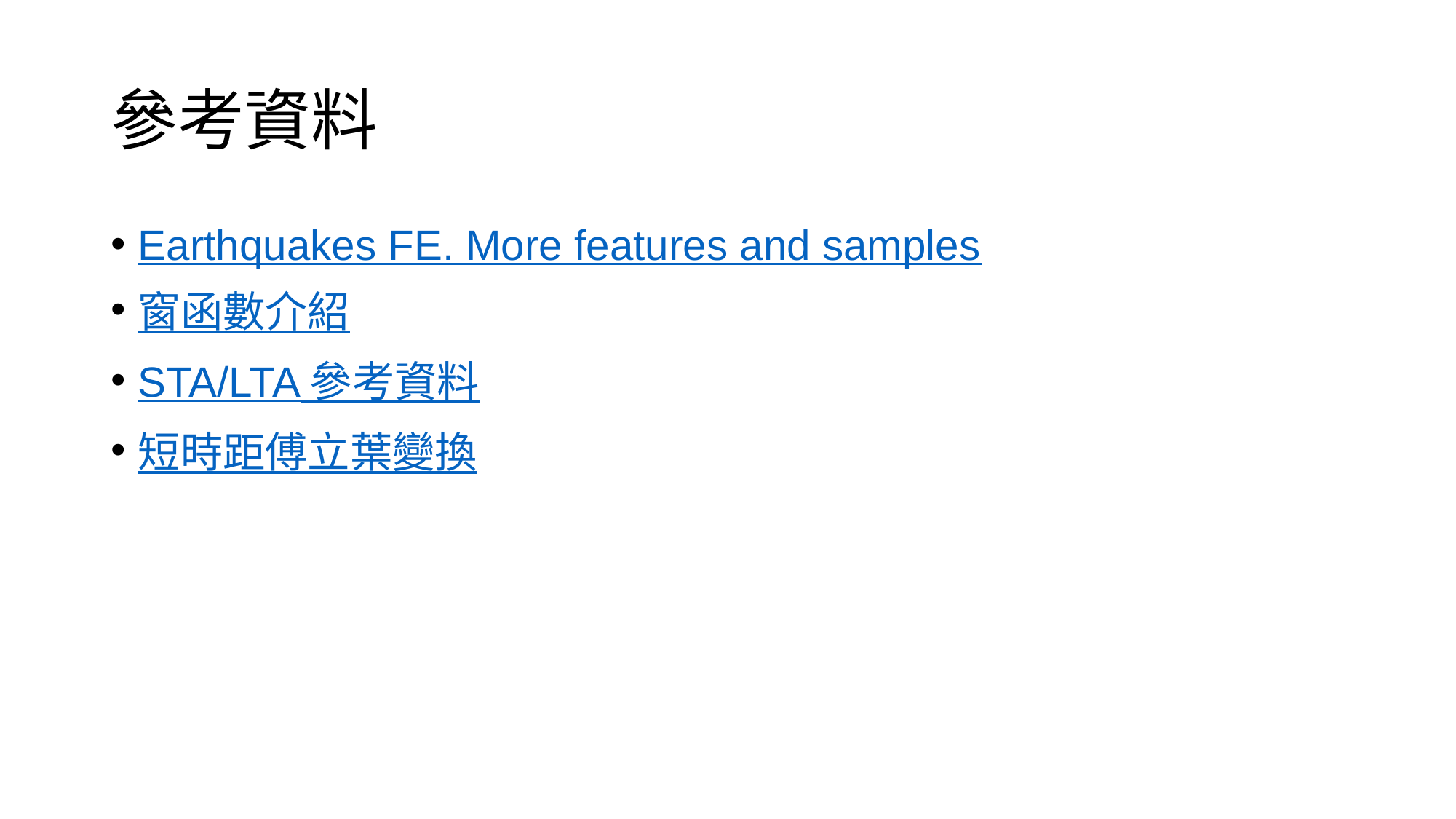

# 參考資料
Earthquakes FE. More features and samples
窗函數介紹
STA/LTA 參考資料
短時距傅立葉變換